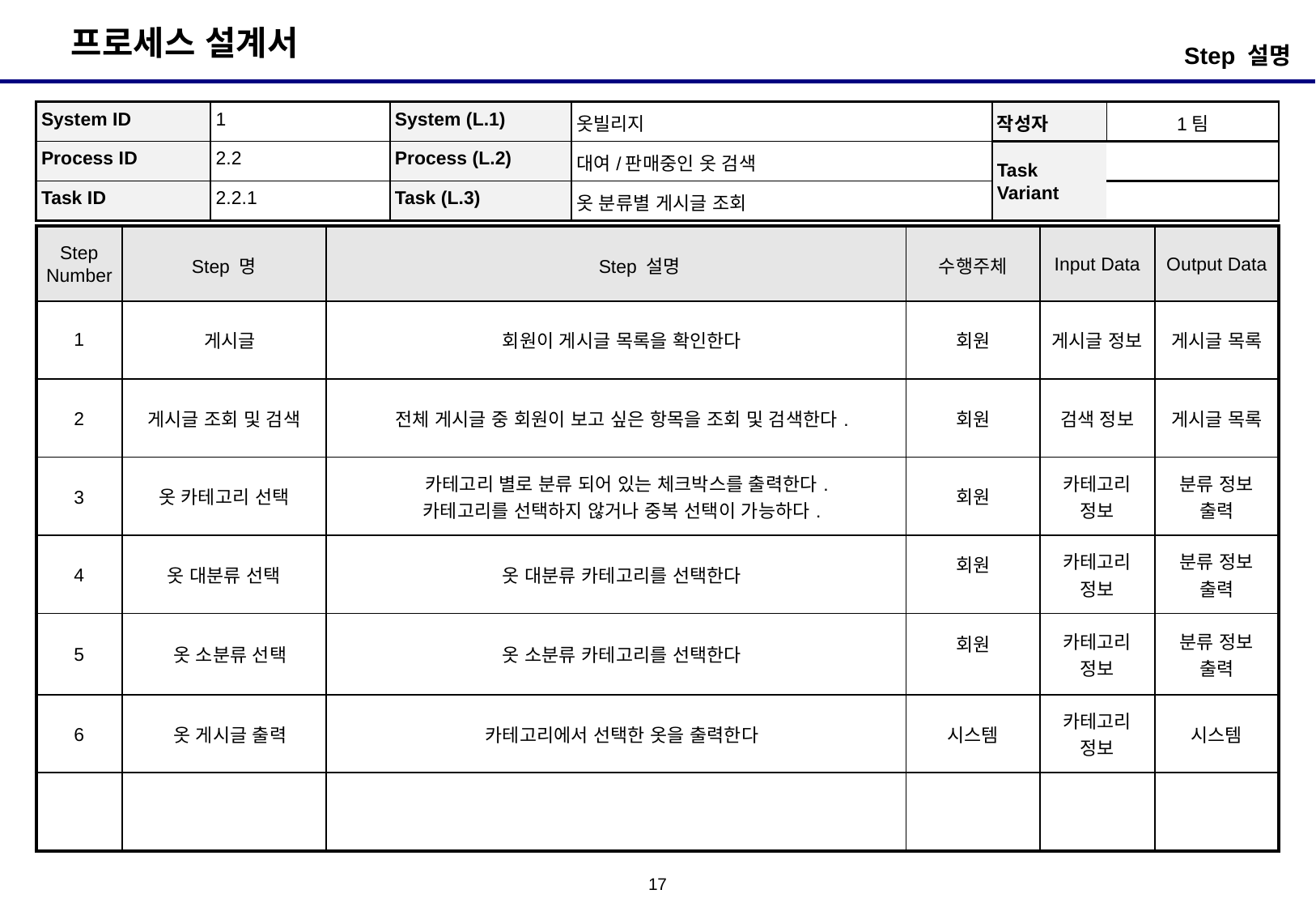

Step 설명
| System ID | 1 | System (L.1) | 옷빌리지 | 작성자 | 1팀 |
| --- | --- | --- | --- | --- | --- |
| Process ID | 2.2 | Process (L.2) | 대여/판매중인 옷 검색 | Task Variant |  |
| Task ID | 2.2.1 | Task (L.3) | 옷 분류별 게시글 조회 |  |  |
| Step Number | Step 명 | Step 설명 | 수행주체 | Input Data | Output Data |
| --- | --- | --- | --- | --- | --- |
| 1 | 게시글 | 회원이 게시글 목록을 확인한다 | 회원 | 게시글 정보 | 게시글 목록 |
| 2 | 게시글 조회 및 검색 | 전체 게시글 중 회원이 보고 싶은 항목을 조회 및 검색한다. | 회원 | 검색 정보 | 게시글 목록 |
| 3 | 옷 카테고리 선택 | 카테고리 별로 분류 되어 있는 체크박스를 출력한다. 카테고리를 선택하지 않거나 중복 선택이 가능하다. | 회원 | 카테고리 정보 | 분류 정보 출력 |
| 4 | 옷 대분류 선택 | 옷 대분류 카테고리를 선택한다 | 회원 | 카테고리 정보 | 분류 정보 출력 |
| 5 | 옷 소분류 선택 | 옷 소분류 카테고리를 선택한다 | 회원 | 카테고리 정보 | 분류 정보 출력 |
| 6 | 옷 게시글 출력 | 카테고리에서 선택한 옷을 출력한다 | 시스템 | 카테고리 정보 | 시스템 |
|  |  |  |  |  |  |